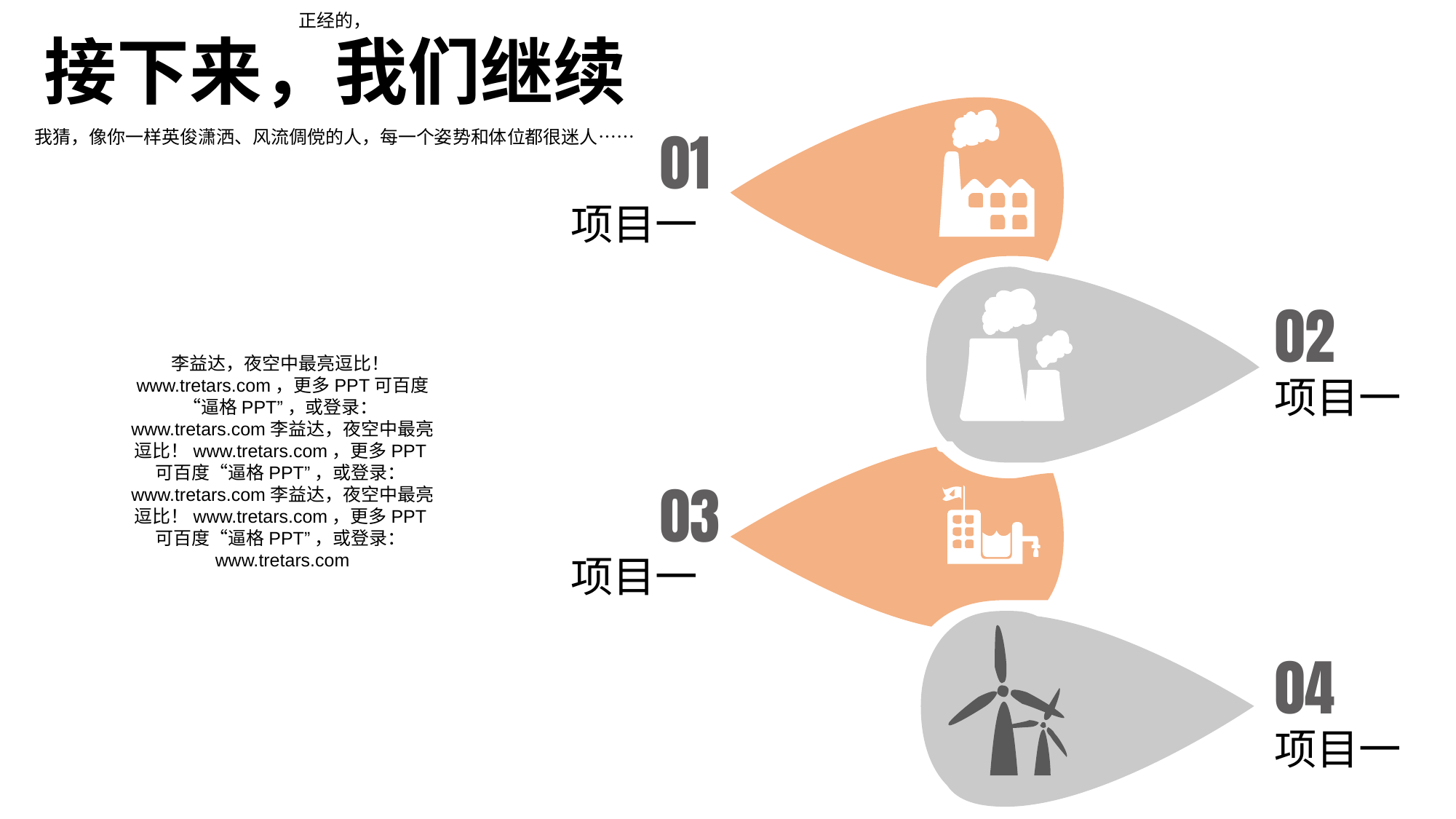

正经的，
接下来，我们继续

我猜，像你一样英俊潇洒、风流倜傥的人，每一个姿势和体位都很迷人……
01
项目一

02
李益达，夜空中最亮逗比！www.tretars.com，更多PPT可百度“逼格PPT”，或登录：www.tretars.com李益达，夜空中最亮逗比！www.tretars.com，更多PPT可百度“逼格PPT”，或登录：www.tretars.com李益达，夜空中最亮逗比！www.tretars.com，更多PPT可百度“逼格PPT”，或登录：www.tretars.com
项目一

03

项目一

04
项目一